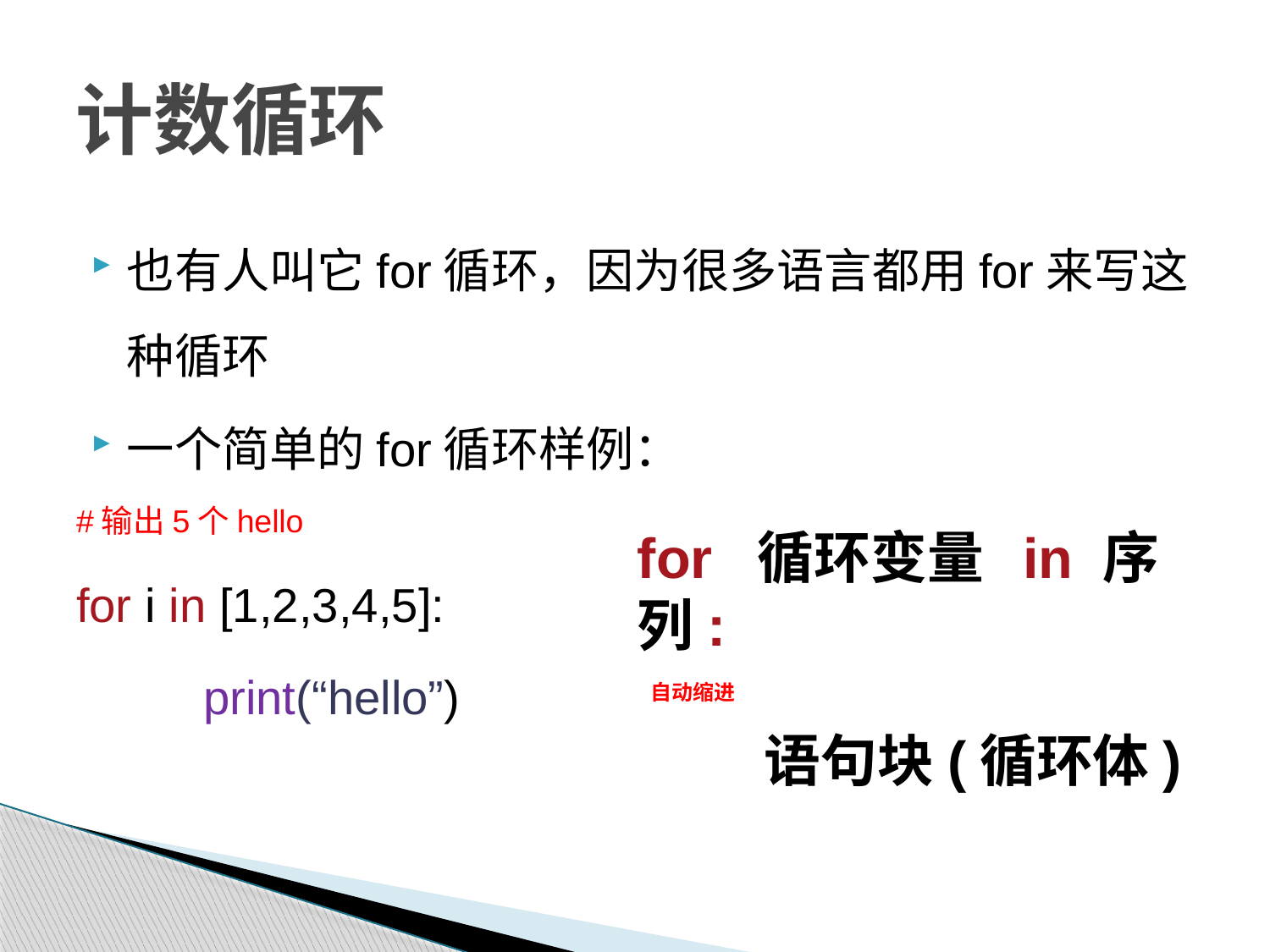

# 计数循环
也有人叫它for循环，因为很多语言都用for来写这种循环
一个简单的for循环样例：
#输出5个hello
for i in [1,2,3,4,5]:
	print(“hello”)
for  循环变量  in 序列:

	语句块(循环体)
自动缩进